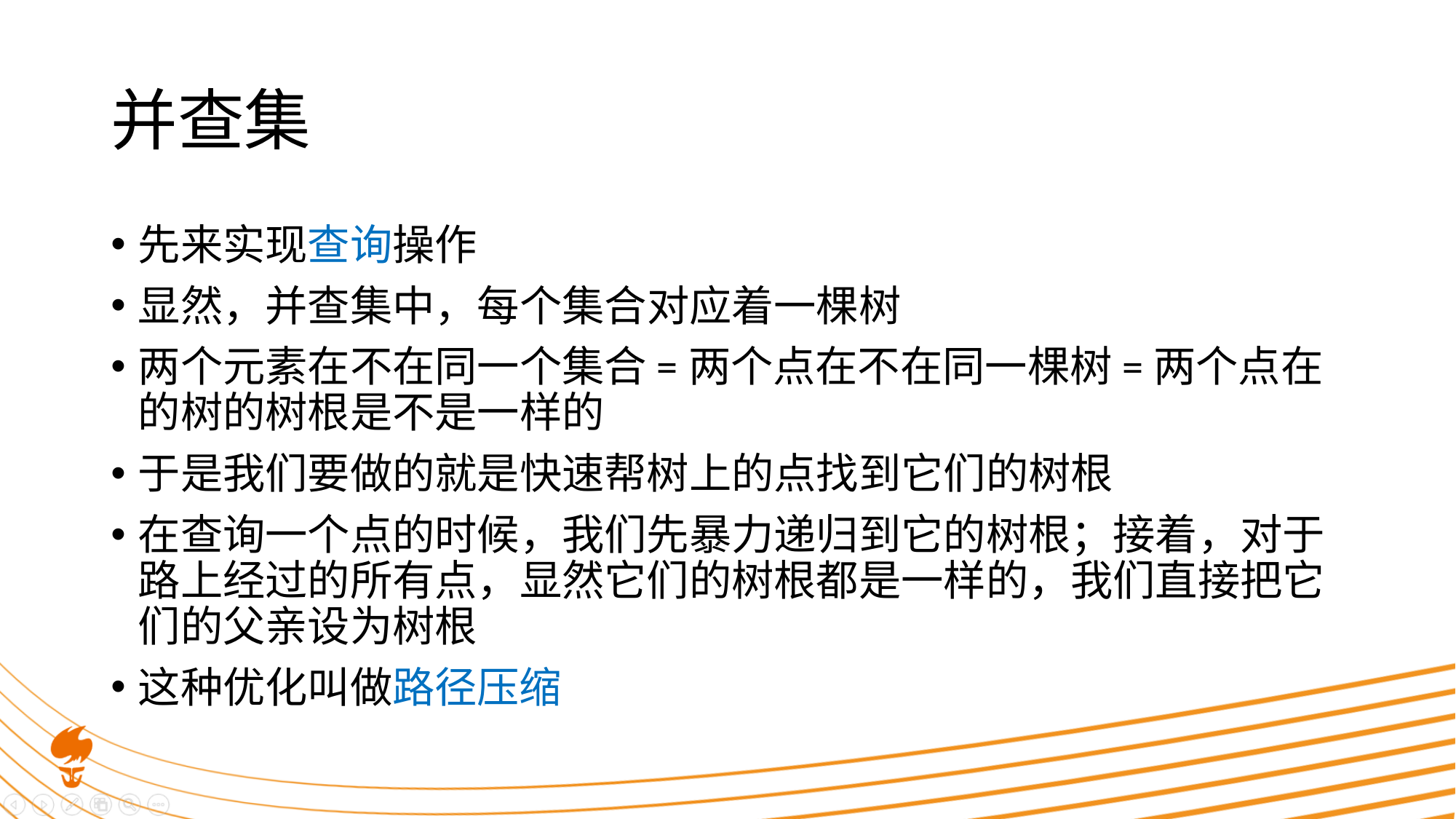

# 并查集
先来实现查询操作
显然，并查集中，每个集合对应着一棵树
两个元素在不在同一个集合=两个点在不在同一棵树=两个点在的树的树根是不是一样的
于是我们要做的就是快速帮树上的点找到它们的树根
在查询一个点的时候，我们先暴力递归到它的树根；接着，对于路上经过的所有点，显然它们的树根都是一样的，我们直接把它们的父亲设为树根
这种优化叫做路径压缩